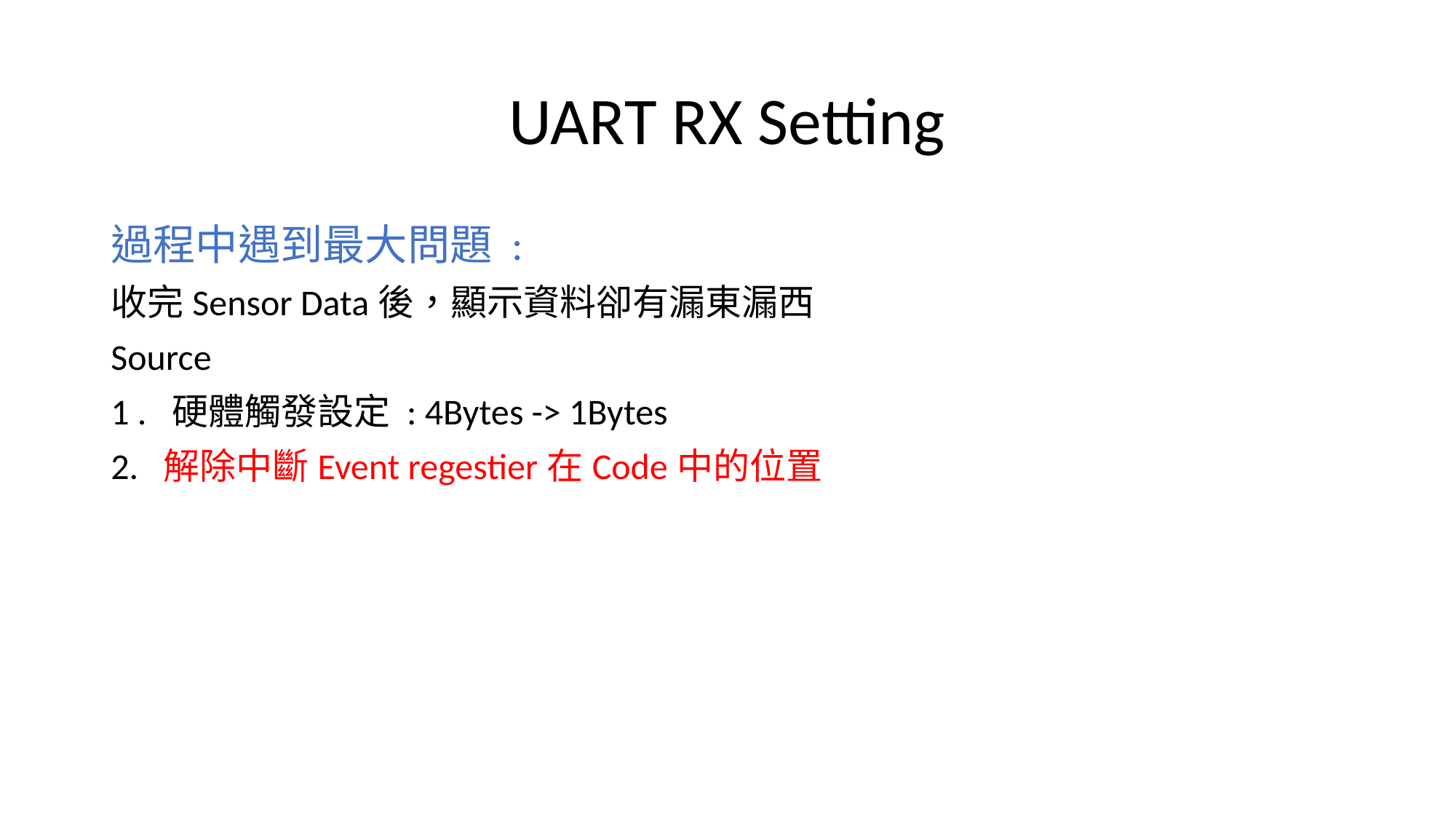

# UART RX Setting
過程中遇到最大問題 :
收完Sensor Data後，顯示資料卻有漏東漏西
Source
1 .  硬體觸發設定 : 4Bytes -> 1Bytes
2.  解除中斷Event regestier在Code中的位置